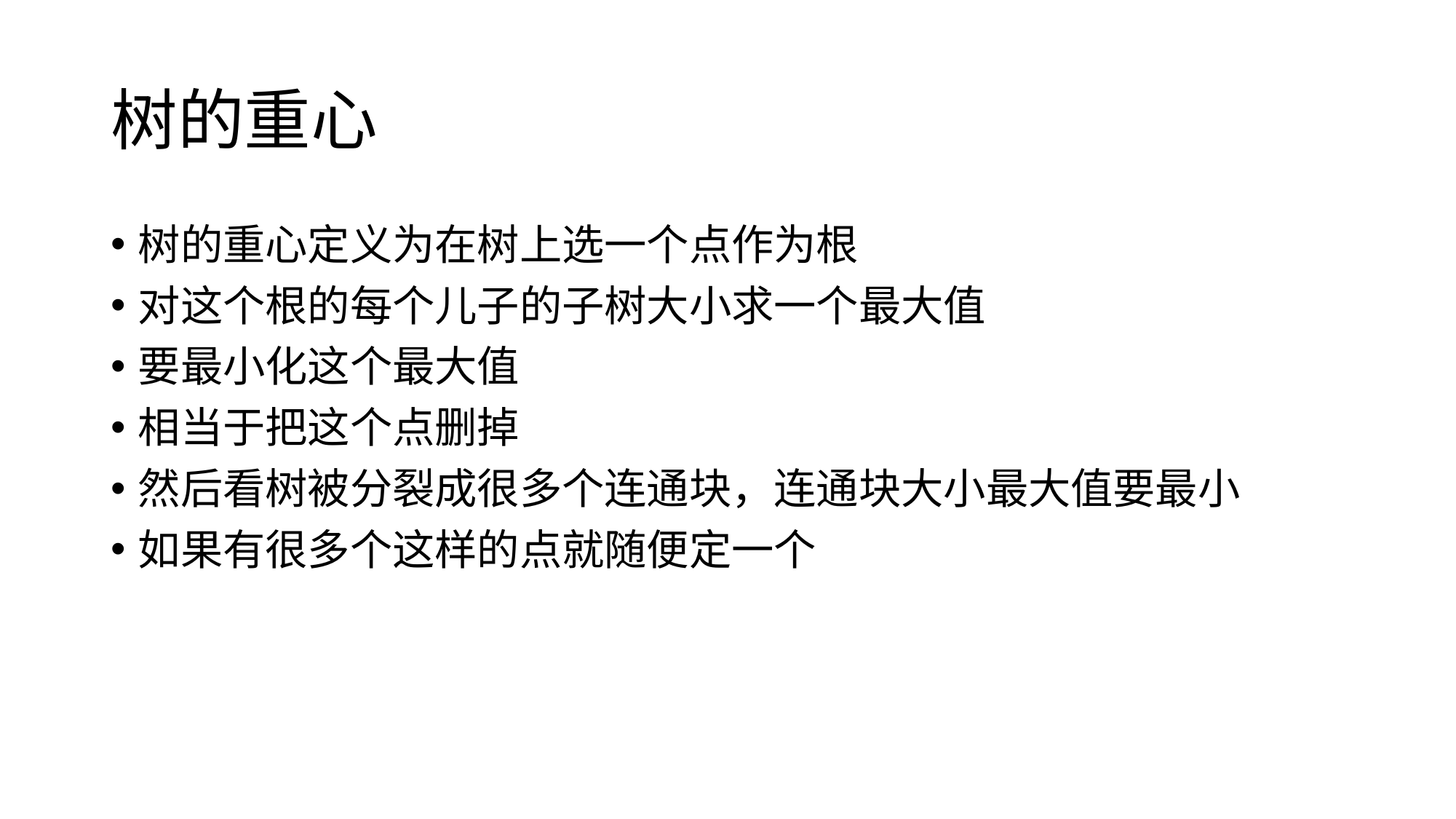

# 树的重心
树的重心定义为在树上选一个点作为根
对这个根的每个儿子的子树大小求一个最大值
要最小化这个最大值
相当于把这个点删掉
然后看树被分裂成很多个连通块，连通块大小最大值要最小
如果有很多个这样的点就随便定一个